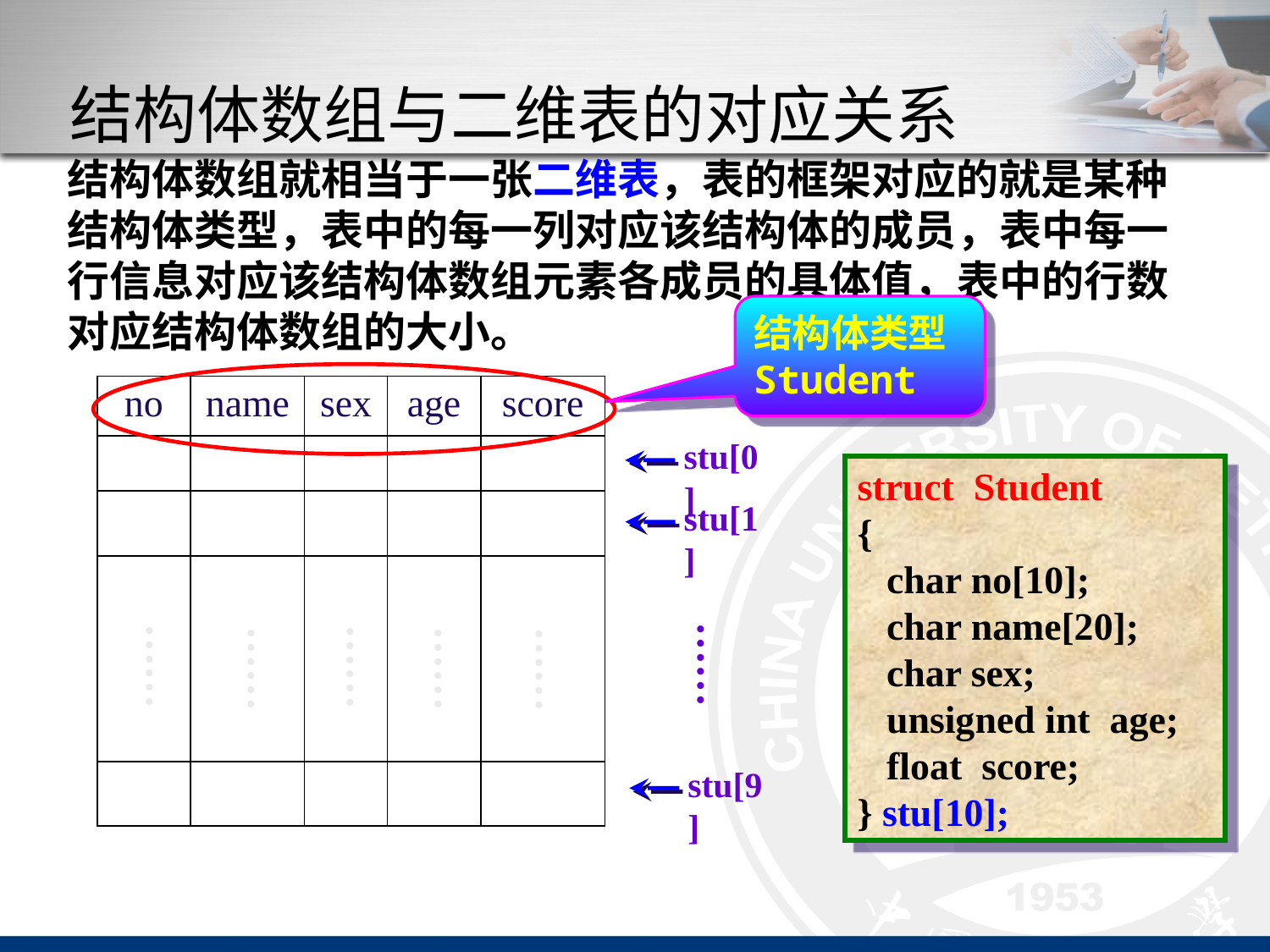

# 结构体数组与二维表的对应关系
结构体数组就相当于一张二维表，表的框架对应的就是某种结构体类型，表中的每一列对应该结构体的成员，表中每一行信息对应该结构体数组元素各成员的具体值，表中的行数对应结构体数组的大小。
结构体类型Student

| no | name | sex | age | score |
| --- | --- | --- | --- | --- |
|  |  |  |  |  |
|  |  |  |  |  |
|  |  |  |  |  |
|  |  |  |  |  |
stu[0]

struct  Student
{
   char no[10];
   char name[20];
   char sex;
   unsigned int  age;
   float  score;
} stu[10];
stu[1]

……
……
……
……
……
……
stu[9]